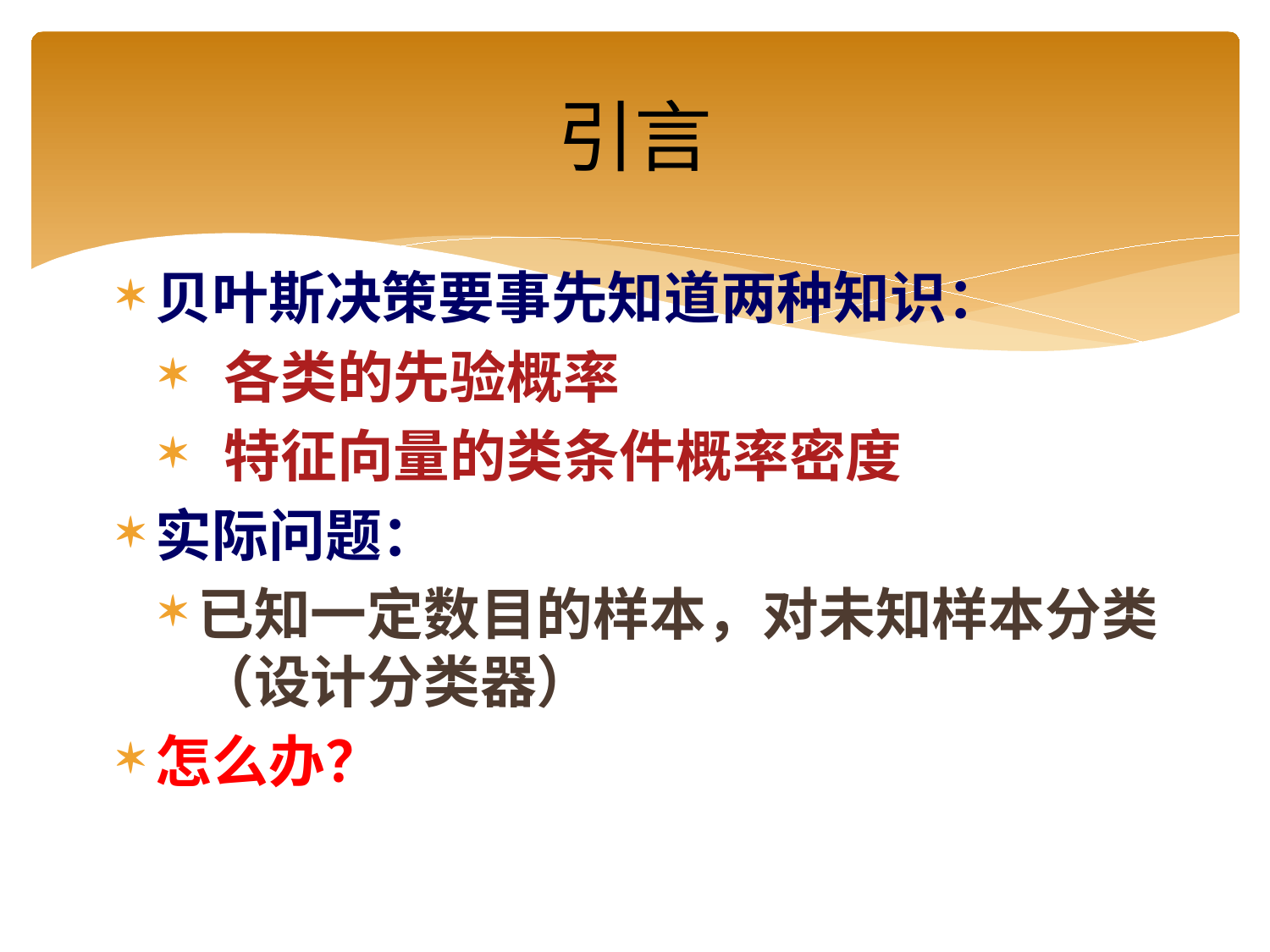

# 引言
贝叶斯决策要事先知道两种知识：
 各类的先验概率
 特征向量的类条件概率密度
实际问题：
已知一定数目的样本，对未知样本分类（设计分类器）
怎么办？